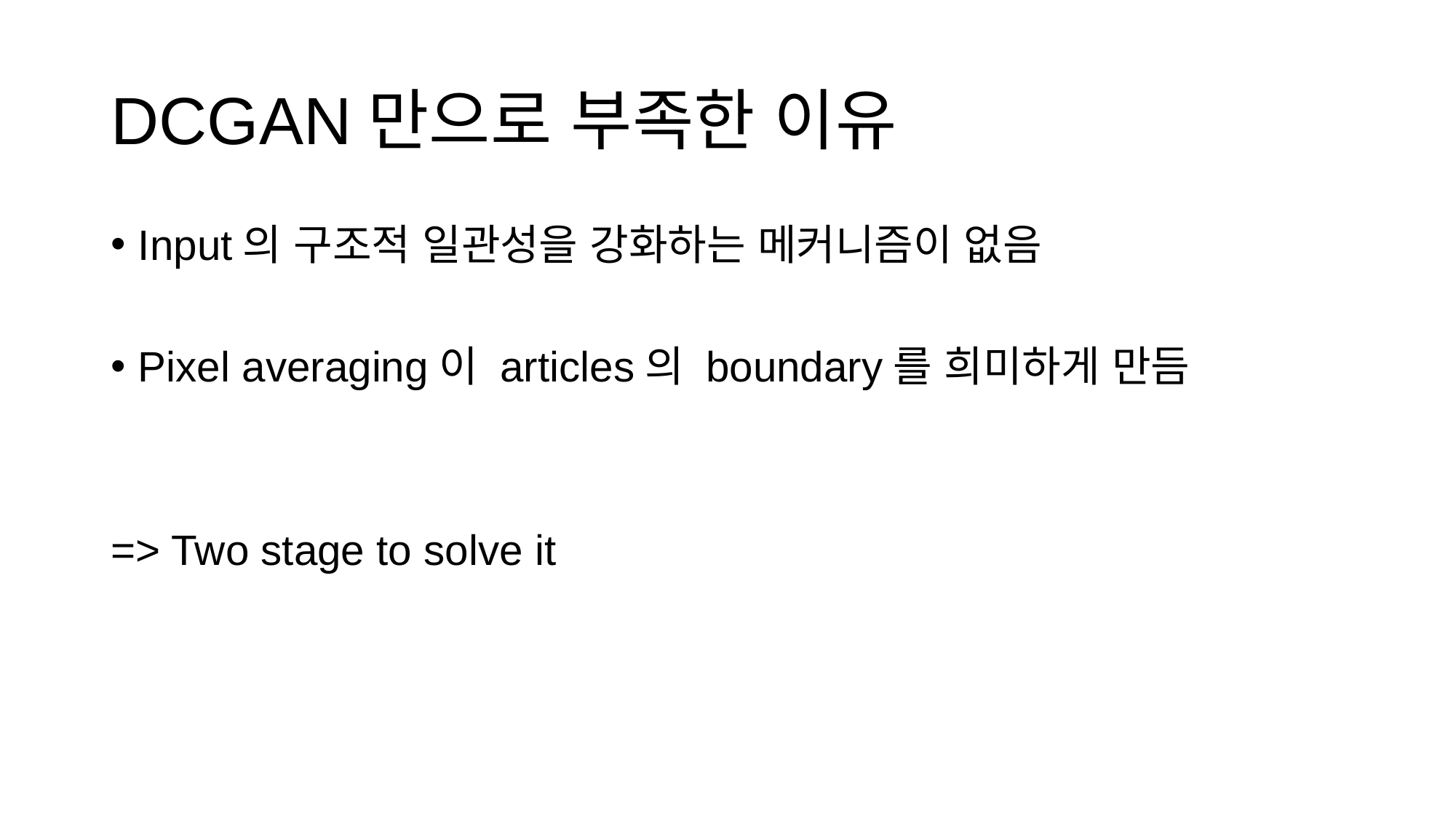

# DCGAN만으로 부족한 이유
Input의 구조적 일관성을 강화하는 메커니즘이 없음

Pixel averaging이 articles의 boundary를 희미하게 만듬

=> Two stage to solve it